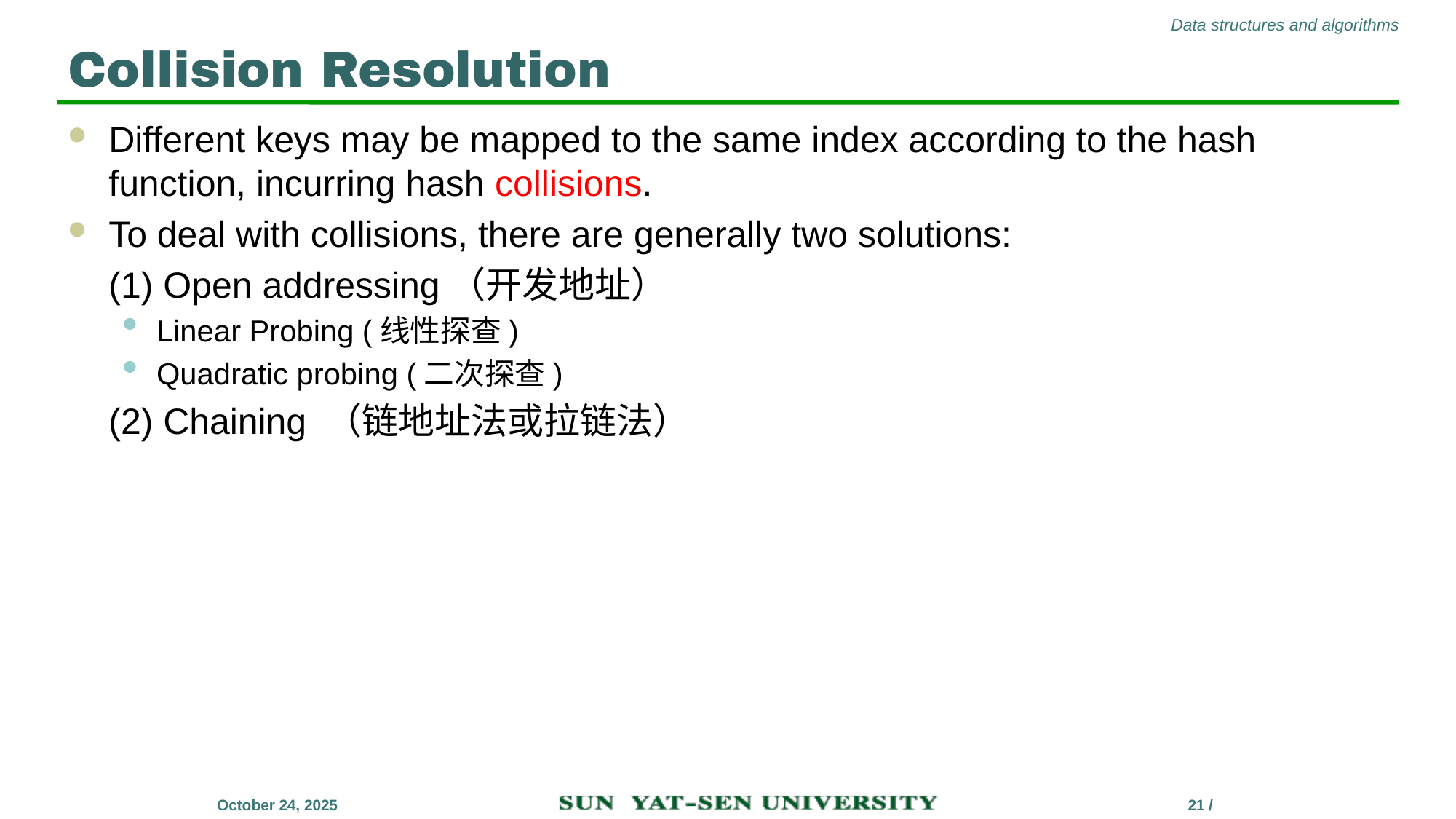

# Collision Resolution
Different keys may be mapped to the same index according to the hash function, incurring hash collisions.
To deal with collisions, there are generally two solutions:
	(1) Open addressing（开发地址）
Linear Probing (线性探查)
Quadratic probing (二次探查)
	(2) Chaining （链地址法或拉链法）